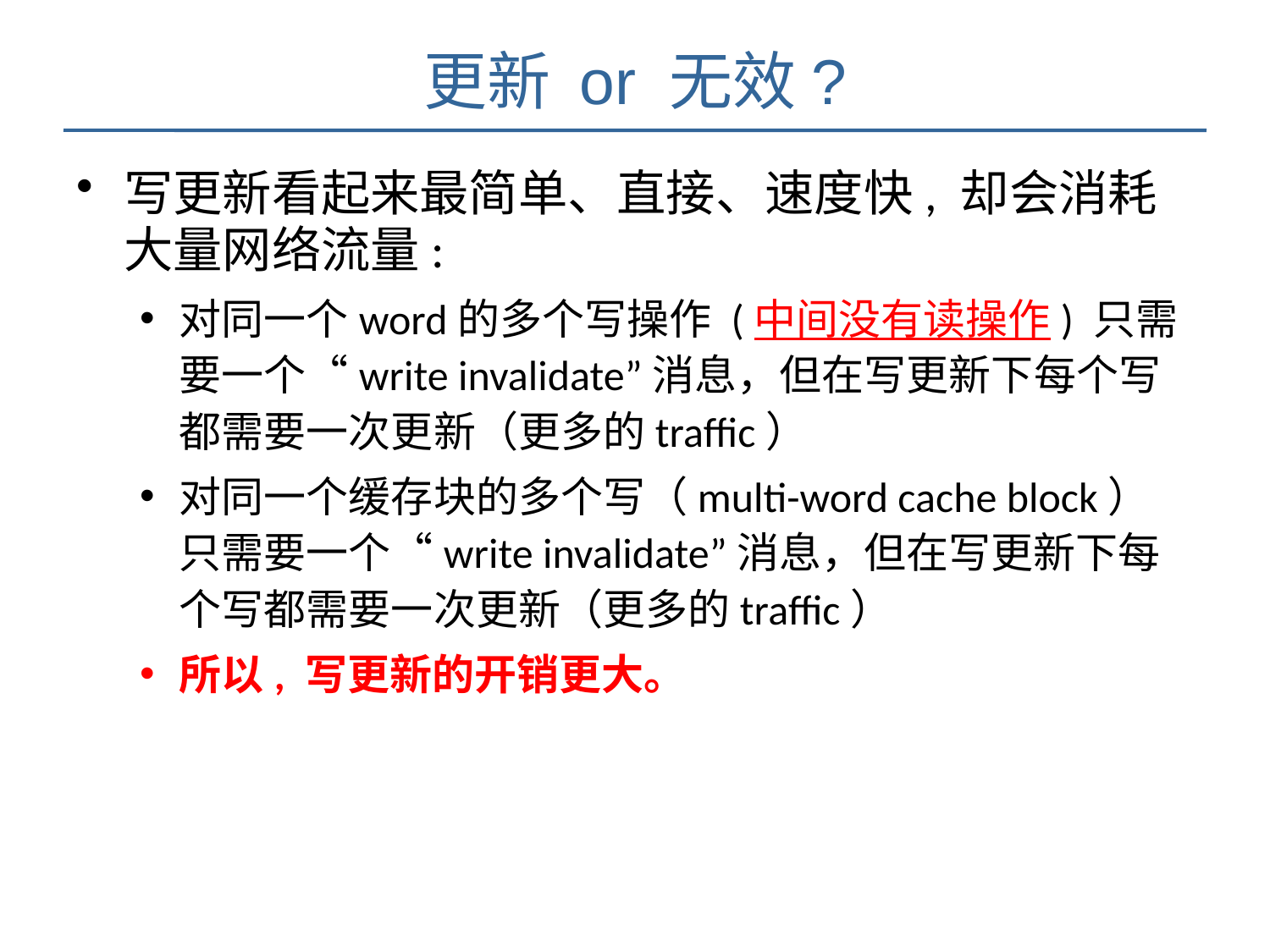

# 更新 or 无效?
写更新看起来最简单、直接、速度快, 却会消耗大量网络流量:
对同一个word的多个写操作 (中间没有读操作) 只需要一个“write invalidate”消息，但在写更新下每个写都需要一次更新（更多的traffic）
对同一个缓存块的多个写（multi-word cache block） 只需要一个“write invalidate”消息，但在写更新下每个写都需要一次更新（更多的traffic）
所以, 写更新的开销更大。